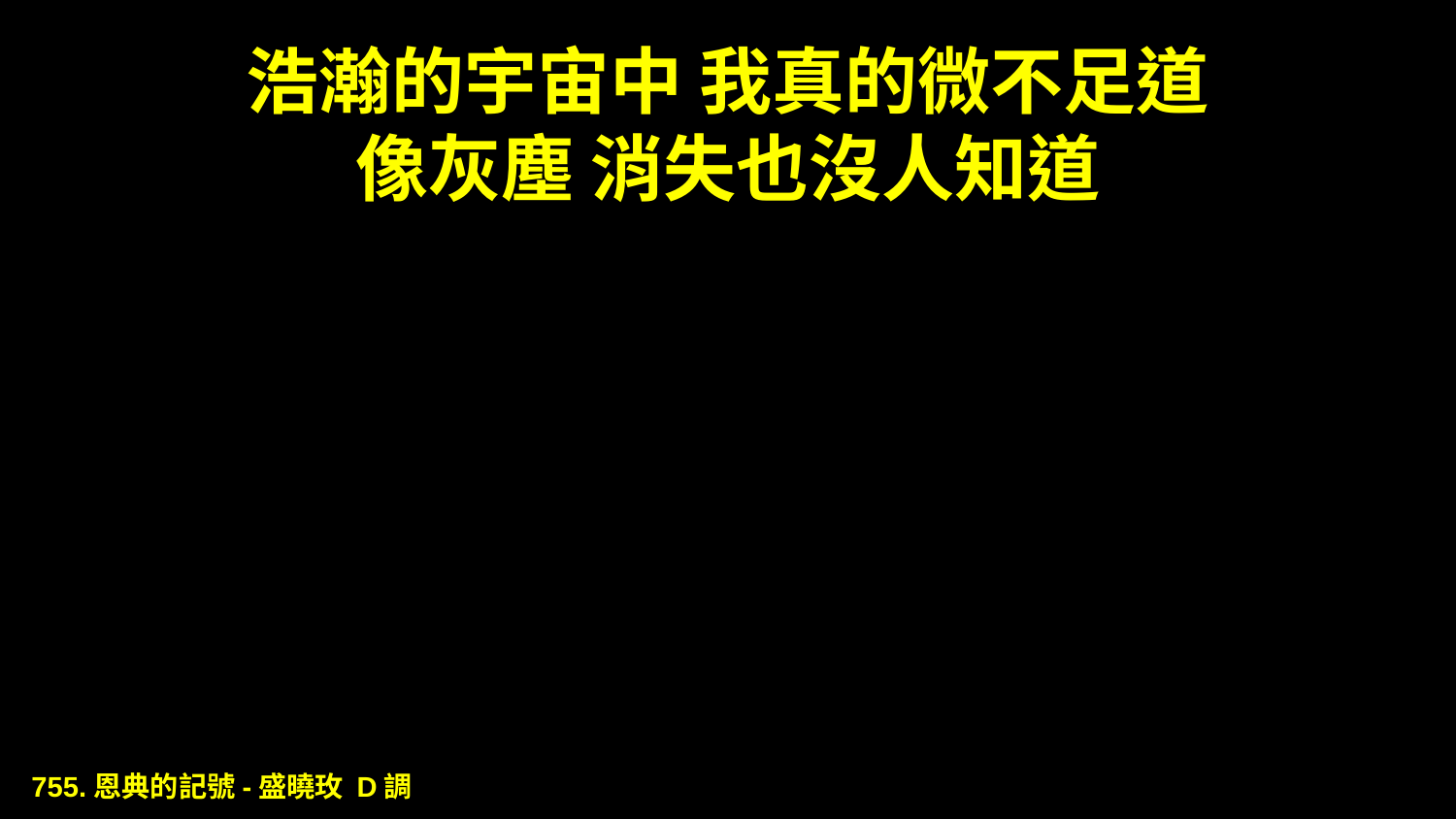

# 浩瀚的宇宙中 我真的微不足道 像灰塵 消失也沒人知道
755.恩典的記號-盛曉玫 D調